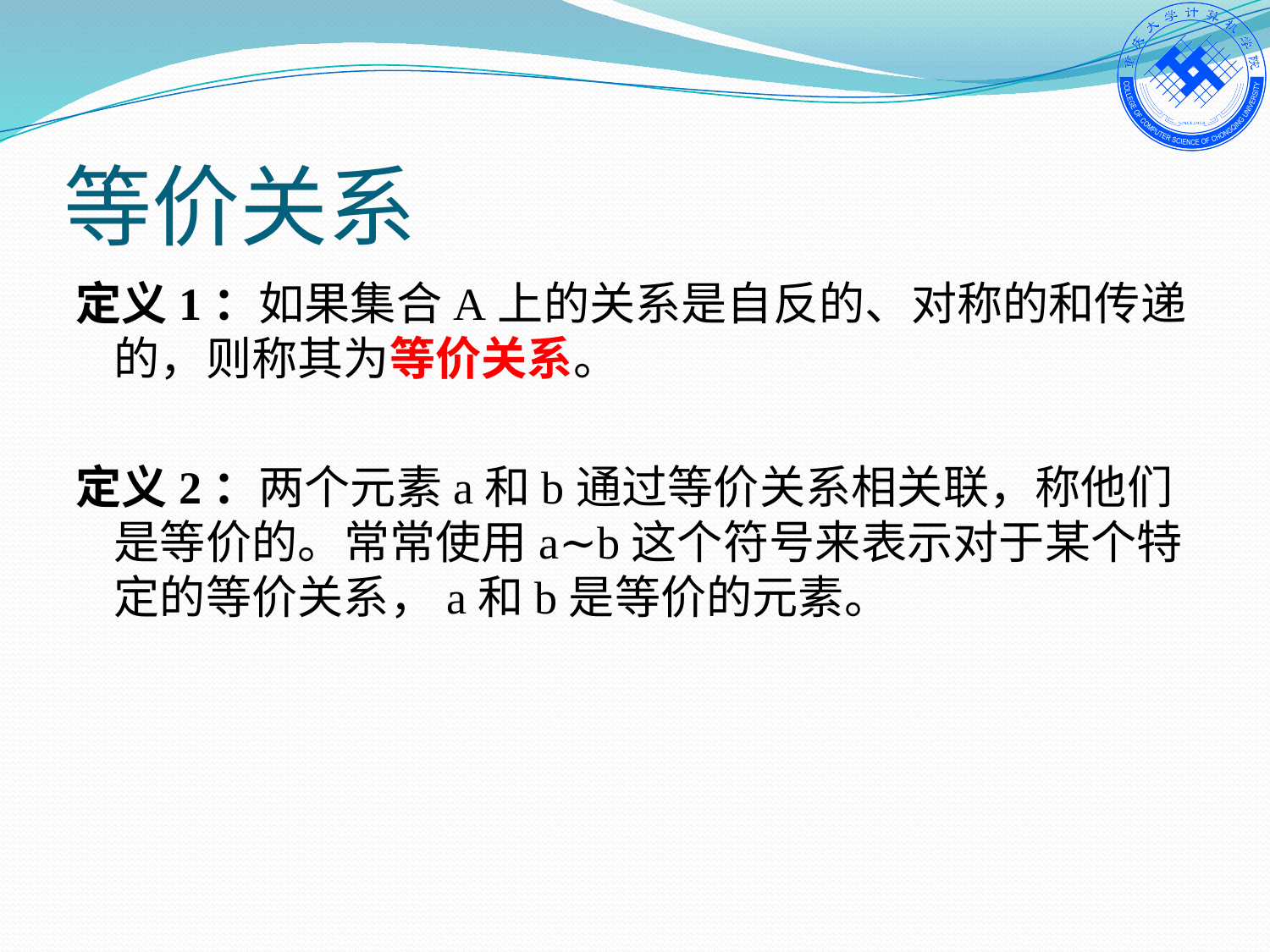

# 等价关系
定义1：如果集合A上的关系是自反的、对称的和传递的，则称其为等价关系。

定义2：两个元素a和b通过等价关系相关联，称他们是等价的。常常使用a∼b这个符号来表示对于某个特定的等价关系，a和b是等价的元素。